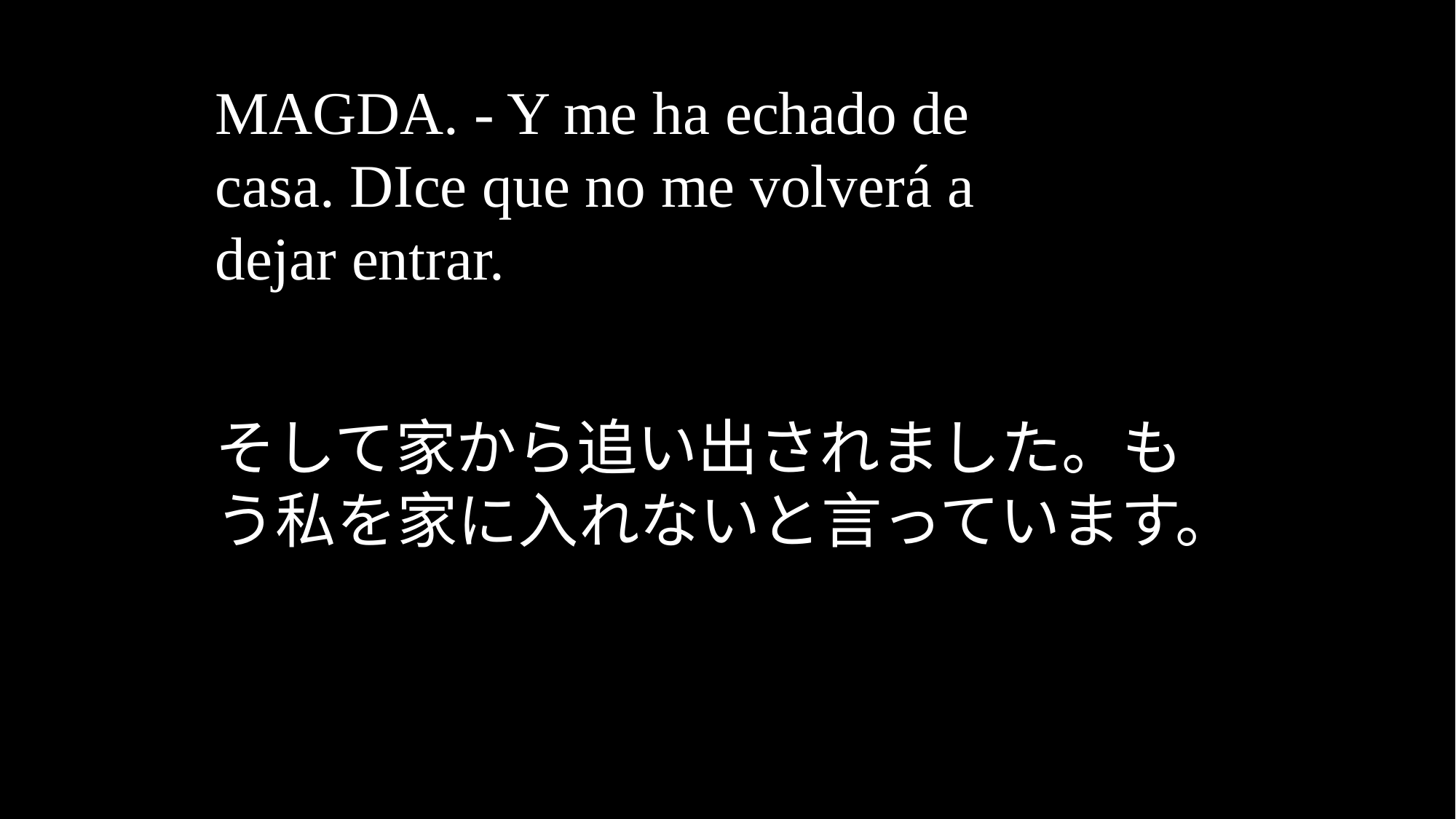

MAGDA. - Y me ha echado de casa. DIce que no me volverá a dejar entrar.

そして家から追い出されました。もう私を家に入れないと言っています。